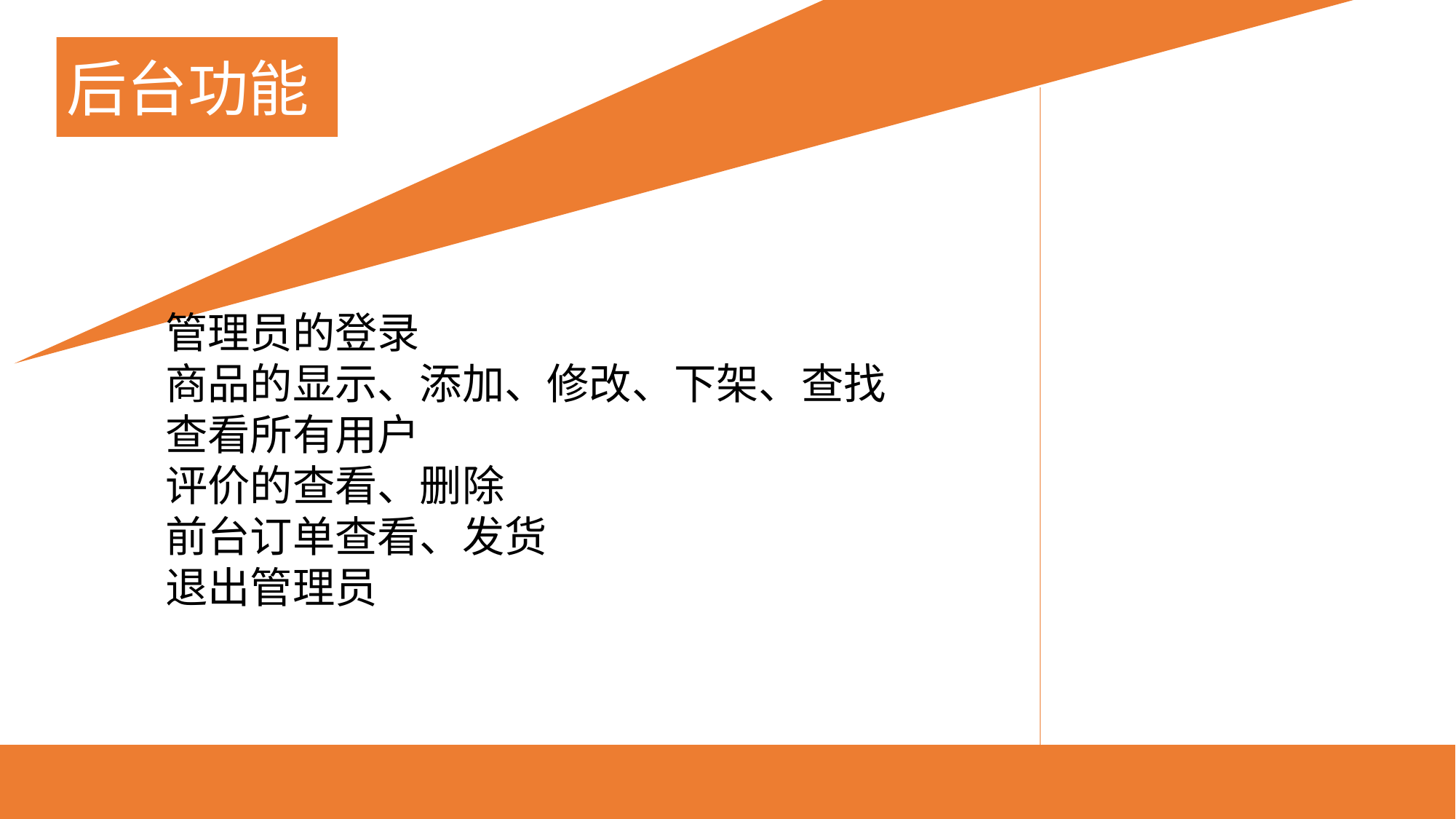

后台功能
管理员的登录
商品的显示、添加、修改、下架、查找
查看所有用户
评价的查看、删除
前台订单查看、发货
退出管理员